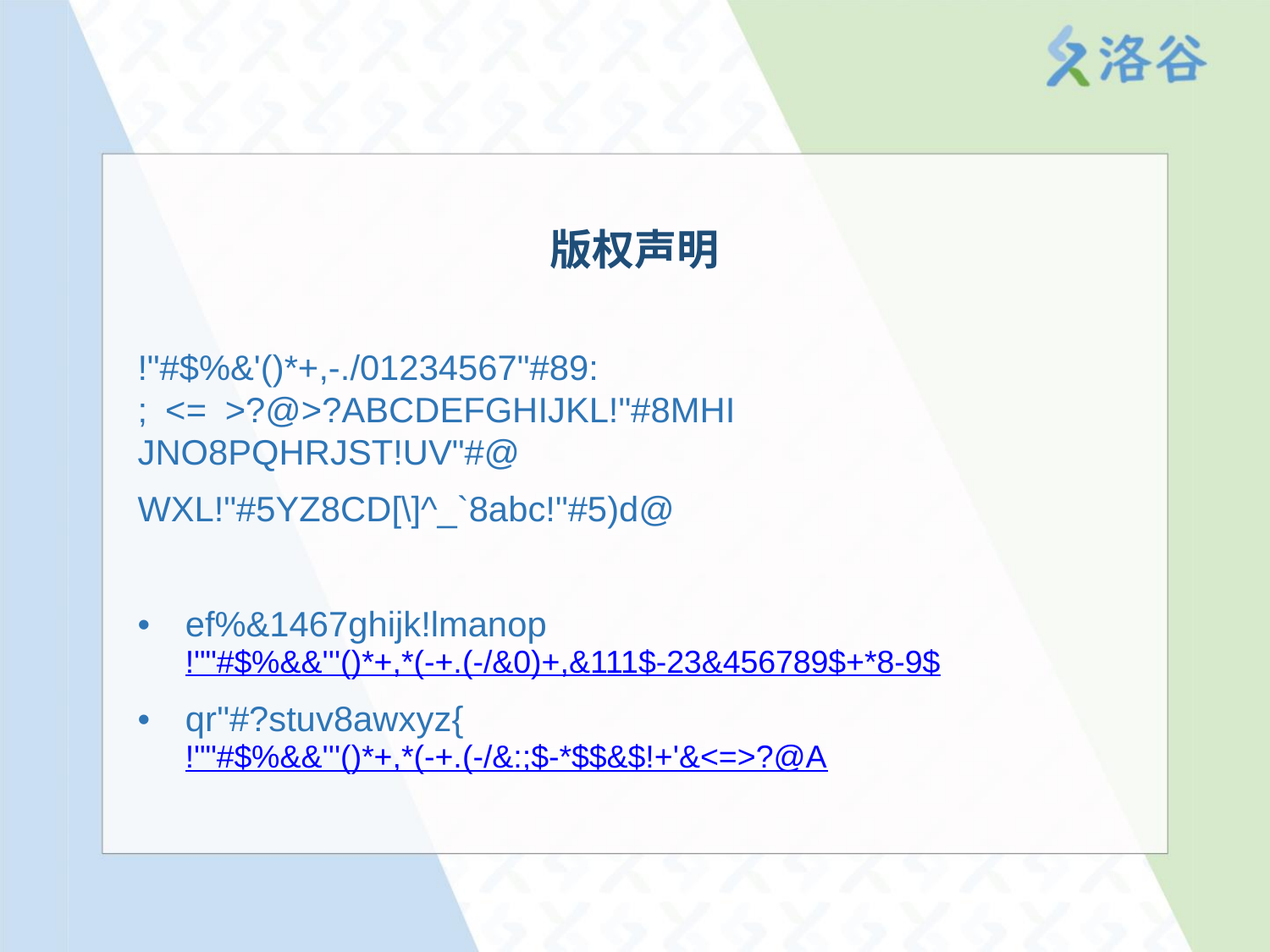

版权声明
!"#$%&'()*+,-./01234567"#89:
; <= >?@>?ABCDEFGHIJKL!"#8MHI
JNO8PQHRJST!UV"#@
WXL!"#5YZ8CD[\]^_`8abc!"#5)d@
• ef%&1467ghijk!lmanop
!""#$%&&'''()*+,*(-+.(-/&0)+,&111$-23&456789$+*8-9$
• qr"#?stuv8awxyz{
!""#$%&&'''()*+,*(-+.(-/&:;$-*$$&$!+'&<=>?@A